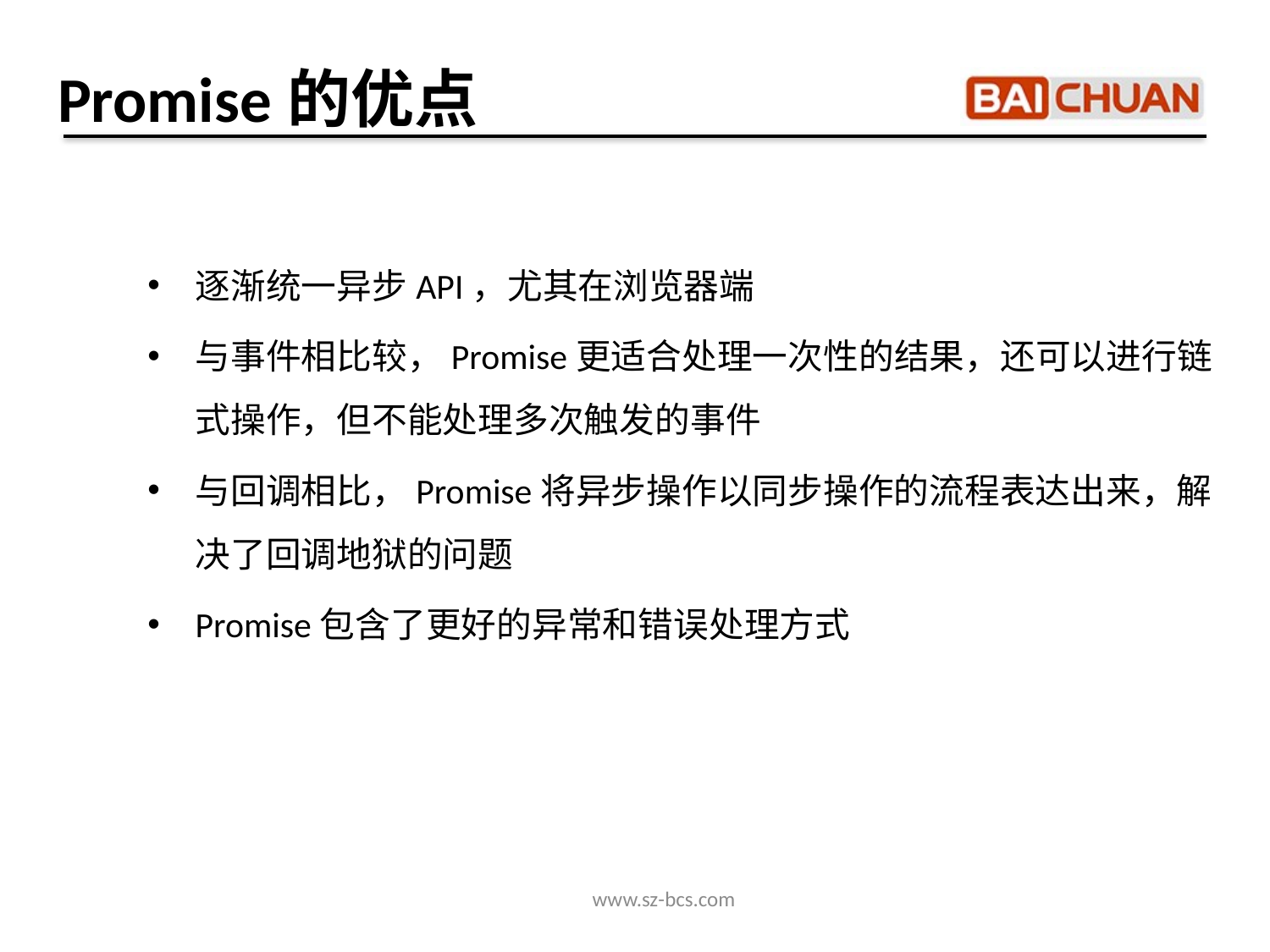

Promise的优点
逐渐统一异步API，尤其在浏览器端
与事件相比较，Promise更适合处理一次性的结果，还可以进行链式操作，但不能处理多次触发的事件
与回调相比，Promise将异步操作以同步操作的流程表达出来，解决了回调地狱的问题
Promise包含了更好的异常和错误处理方式
www.sz-bcs.com